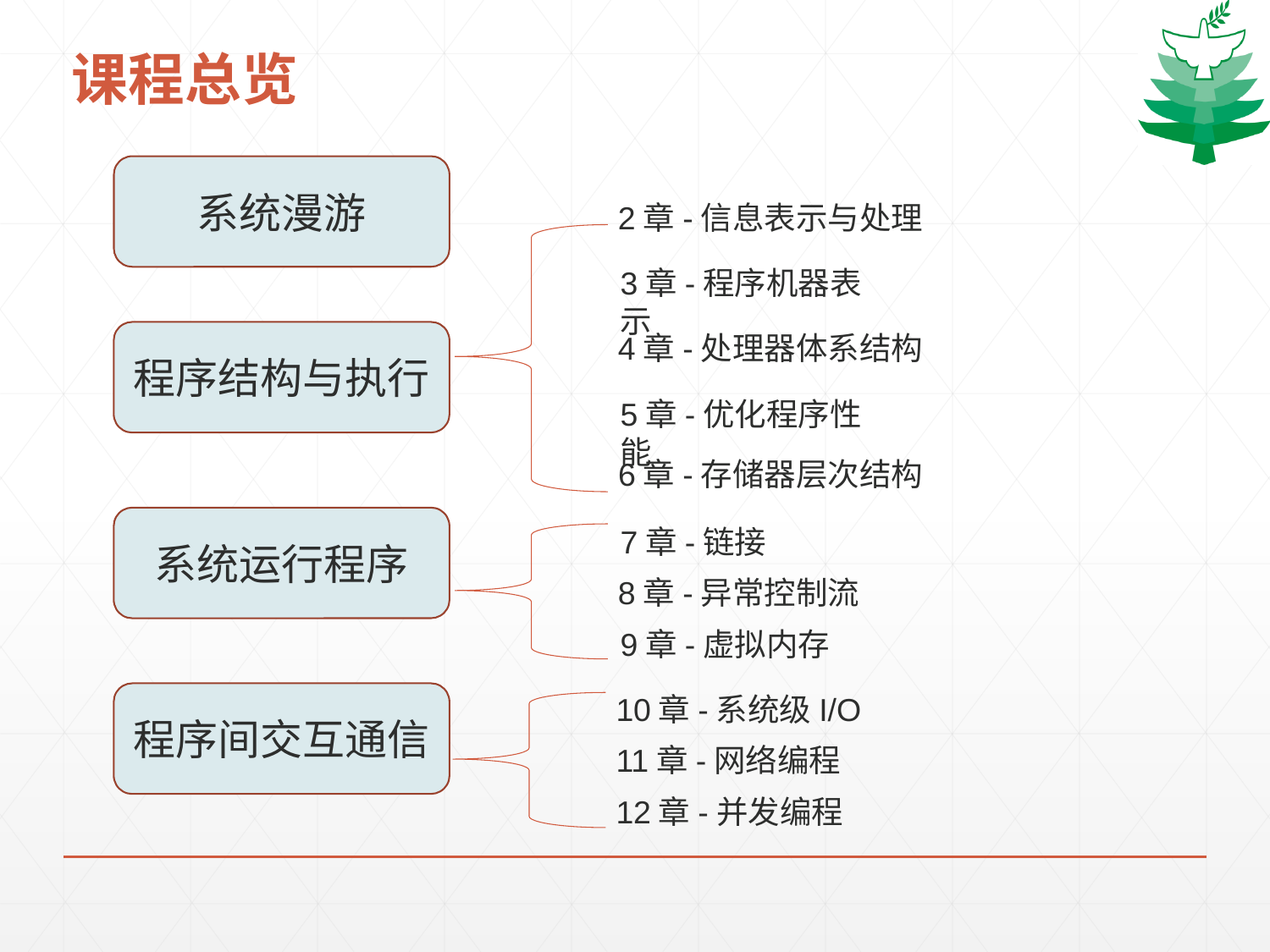

# 课程总览
系统漫游
2章-信息表示与处理

3章-程序机器表示
程序结构与执行
4章-处理器体系结构
5章-优化程序性能
6章-存储器层次结构
系统运行程序
7章-链接

8章-异常控制流
9章-虚拟内存
程序间交互通信
10章-系统级I/O

11章-网络编程
12章-并发编程